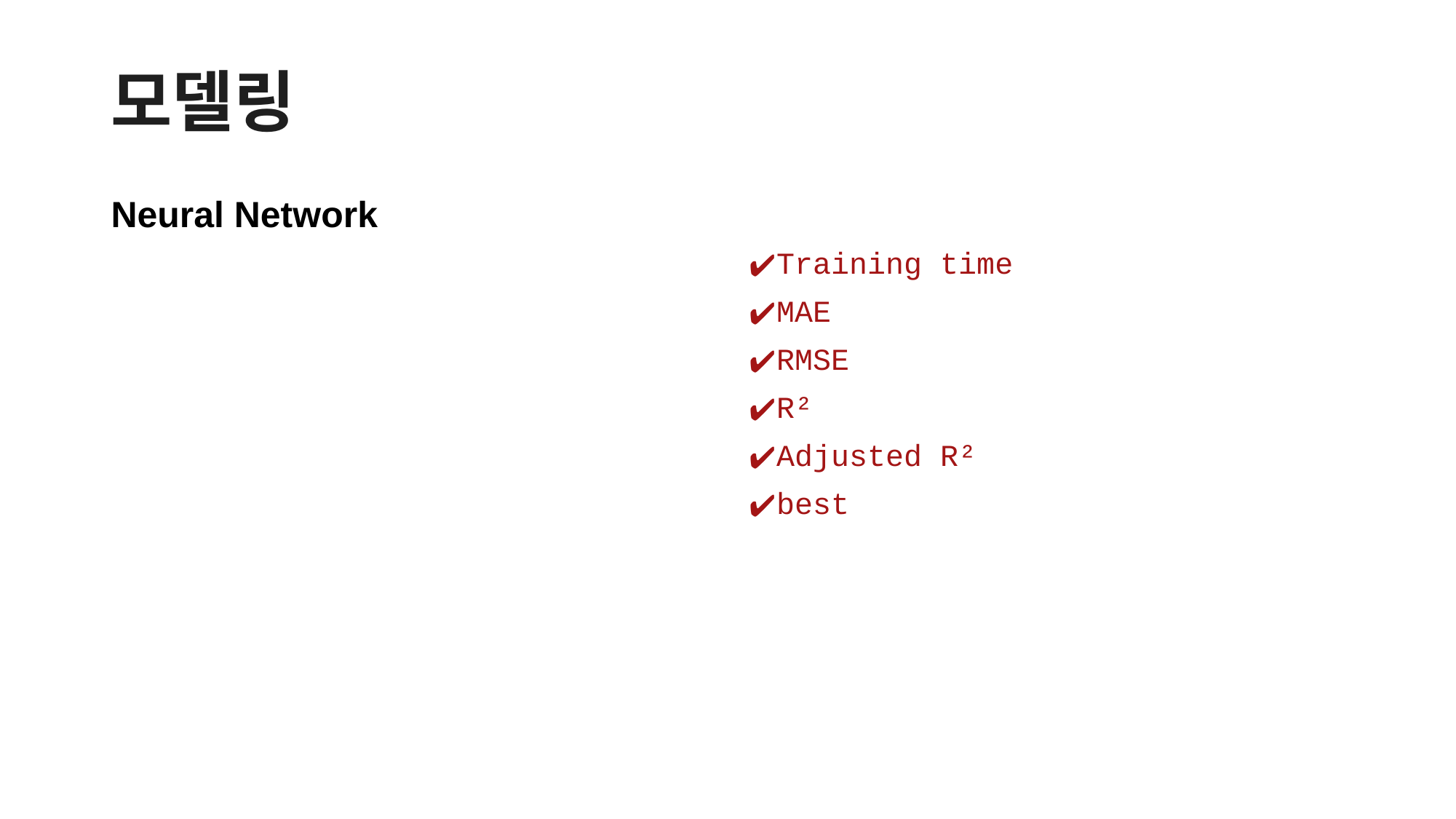

# 모델링
Neural Network

Training time
MAE
RMSE
R²
Adjusted R²
best